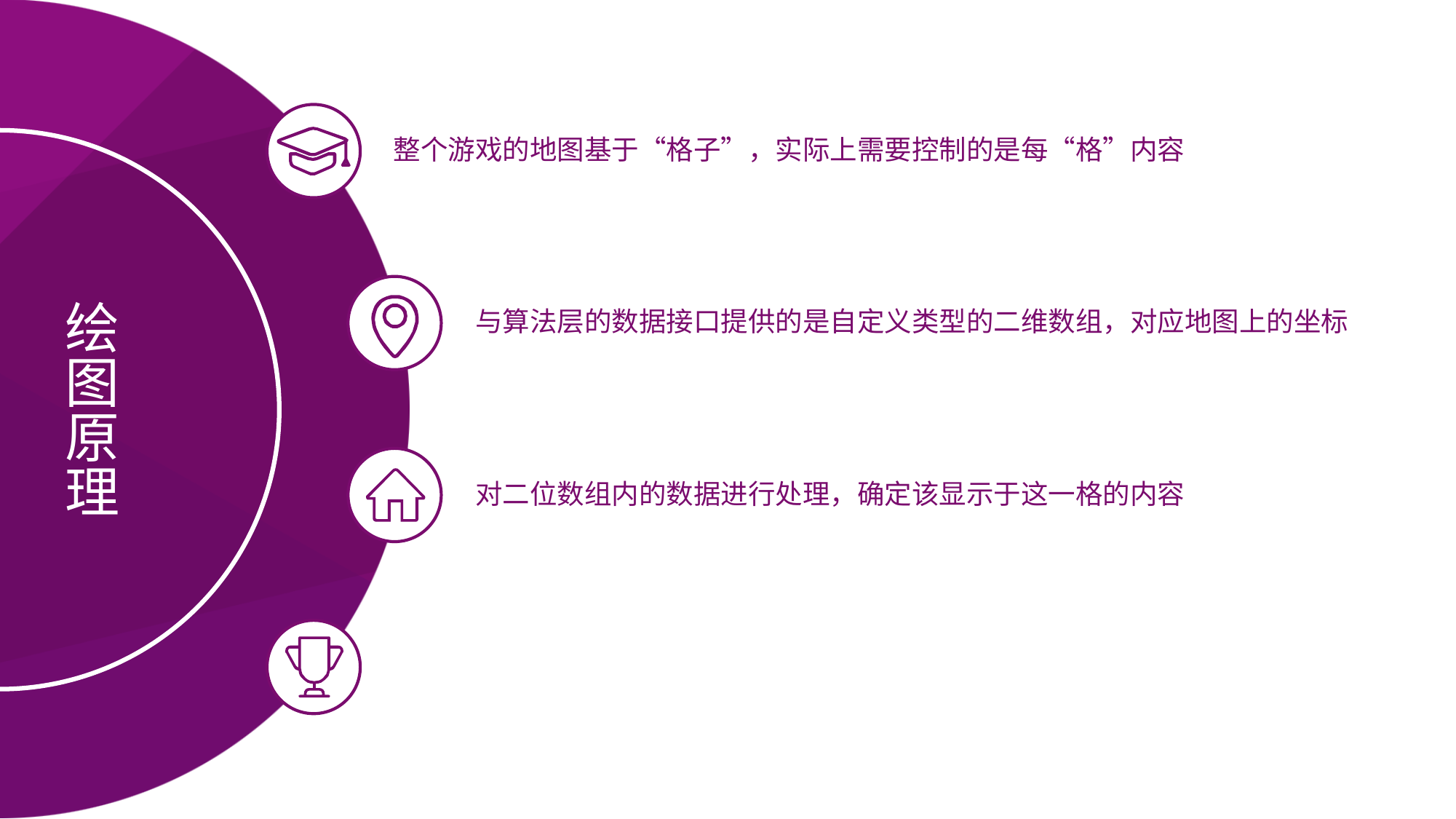

整个游戏的地图基于“格子”，实际上需要控制的是每“格”内容
绘图原理
与算法层的数据接口提供的是自定义类型的二维数组，对应地图上的坐标
对二位数组内的数据进行处理，确定该显示于这一格的内容